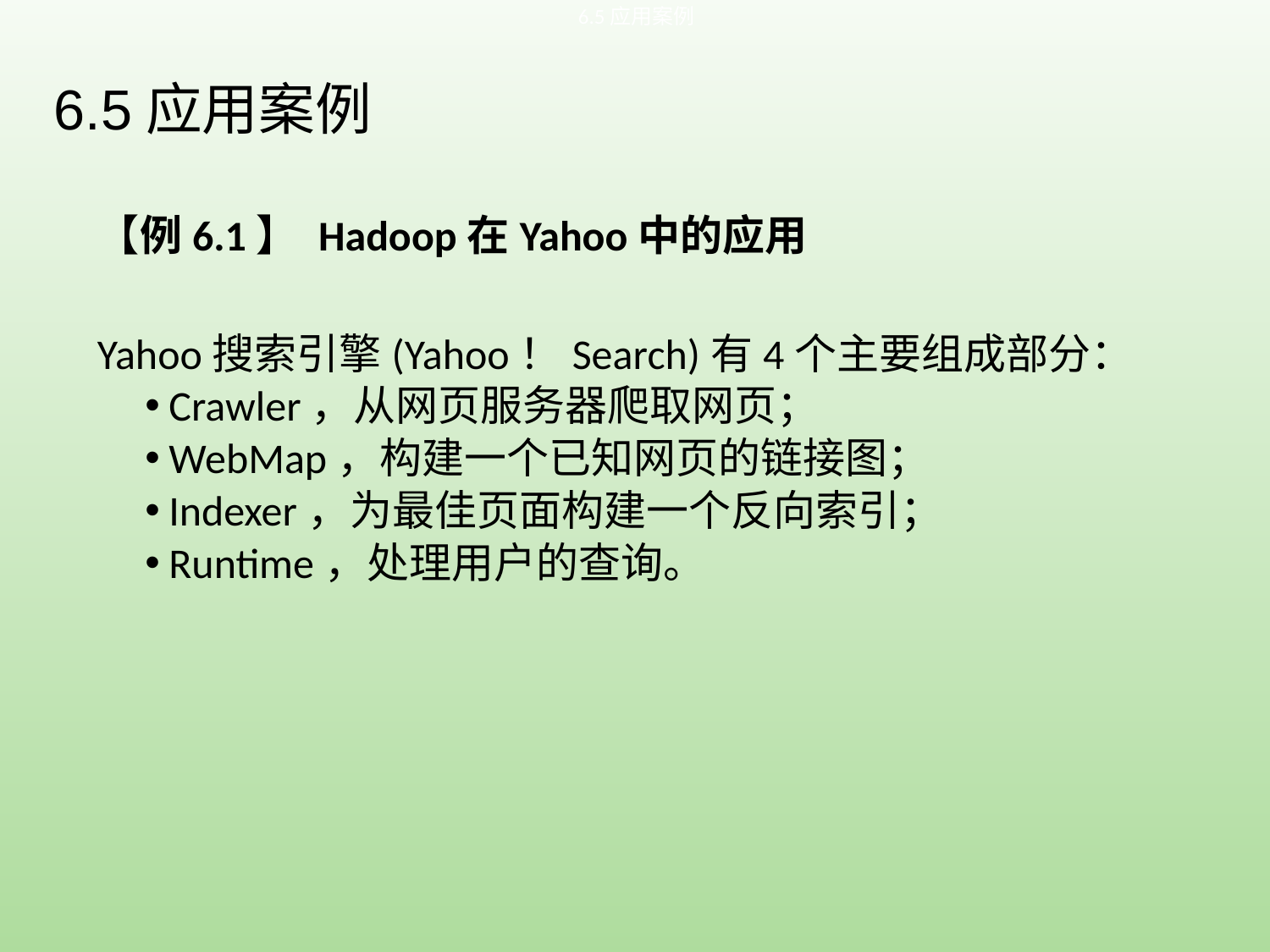

6.5应用案例
# 6.5应用案例
【例6.1】 Hadoop在Yahoo中的应用

Yahoo搜索引擎(Yahoo！Search)有4个主要组成部分：
Crawler，从网页服务器爬取网页；
WebMap，构建一个已知网页的链接图；
Indexer，为最佳页面构建一个反向索引；
Runtime，处理用户的查询。